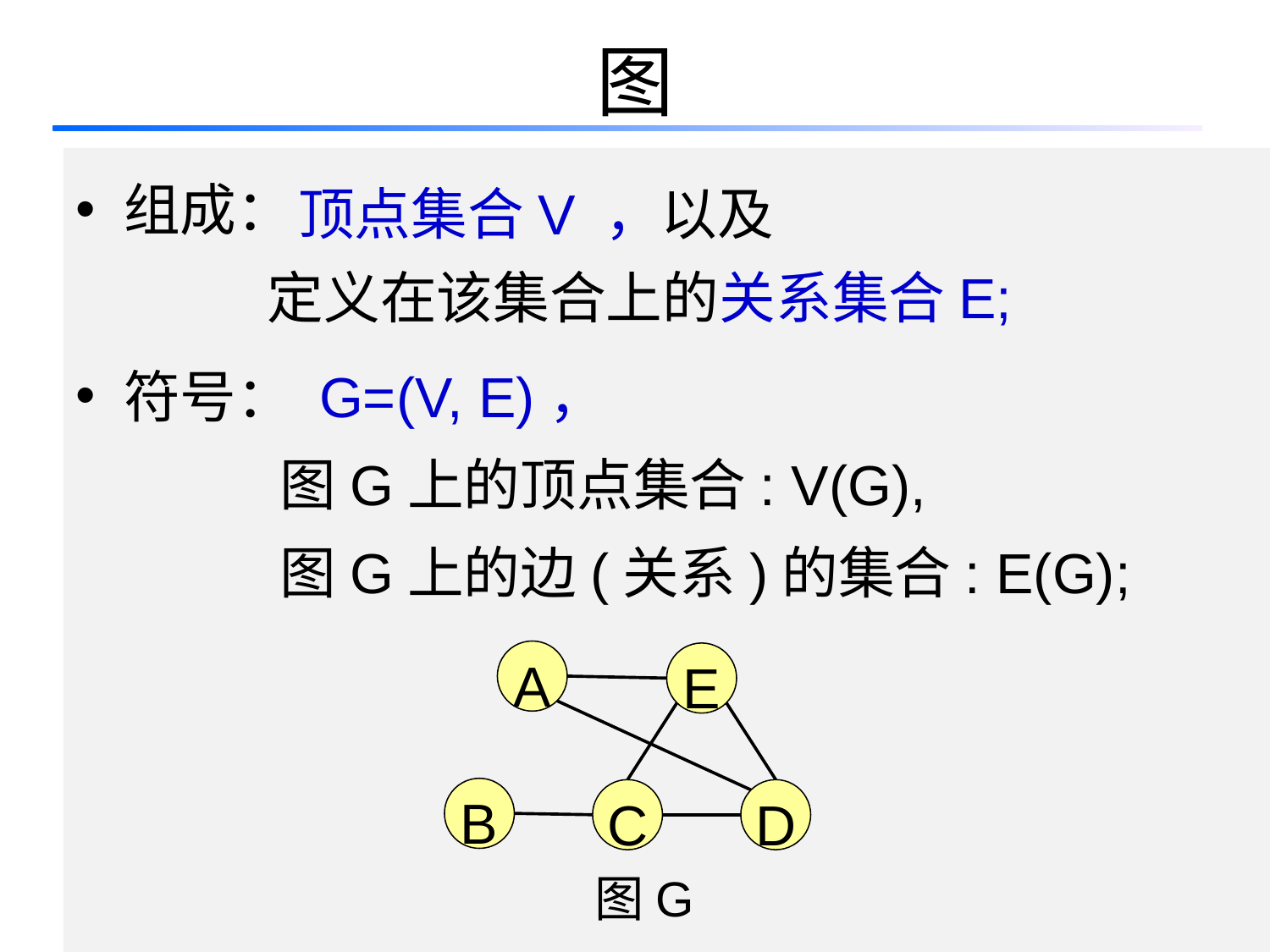

# 图

组成：
              定义在该集合上的关系集合E;
符号： G=(V, E)，
               图G上的顶点集合: V(G),
               图G上的边(关系)的集合: E(G);

顶点集合V ，以及
A
E
B
C
D
图G